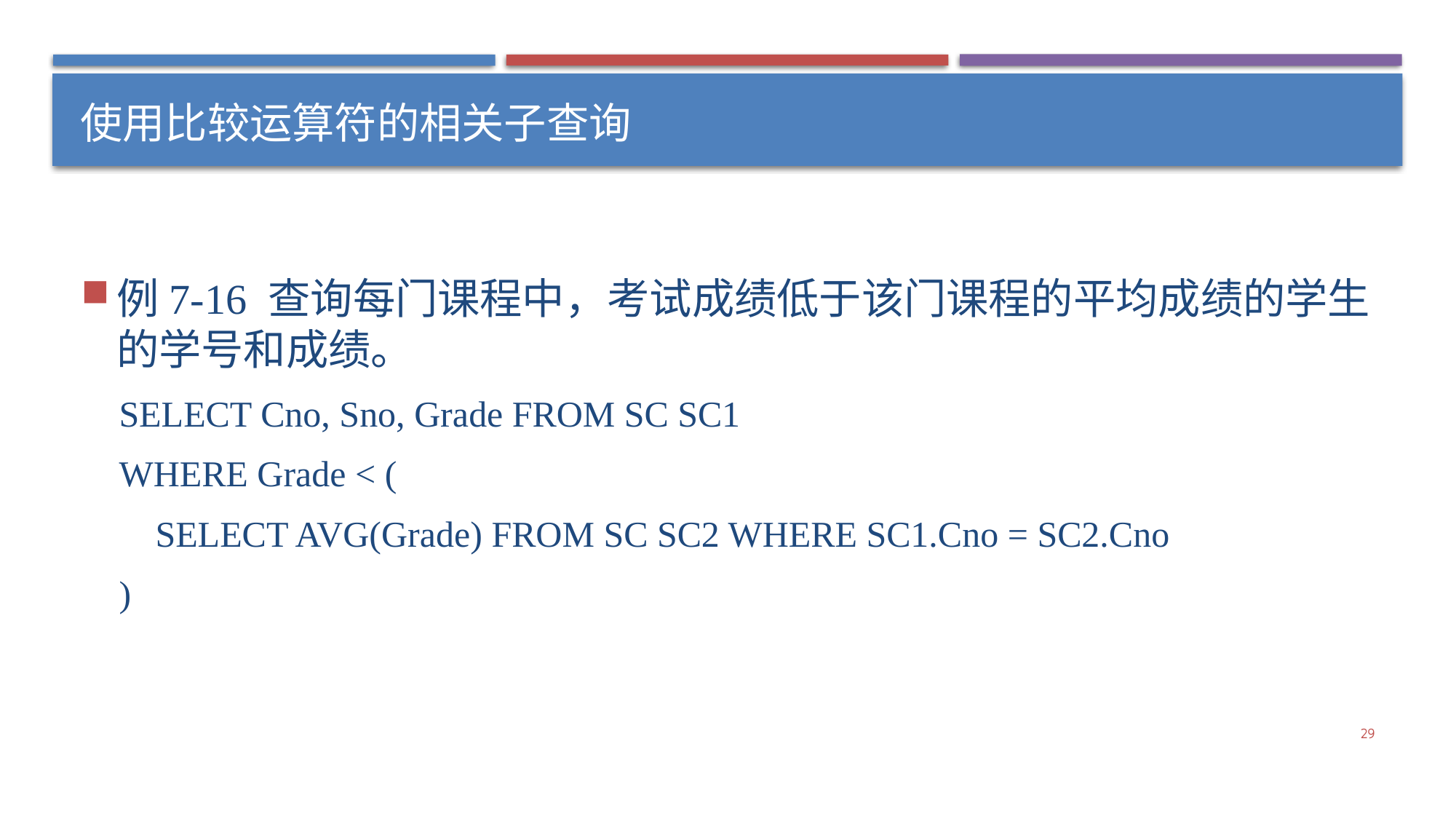

# 使用比较运算符的相关子查询
例7-16 查询每门课程中，考试成绩低于该门课程的平均成绩的学生的学号和成绩。
SELECT Cno, Sno, Grade FROM SC SC1
WHERE Grade < (
    SELECT AVG(Grade) FROM SC SC2 WHERE SC1.Cno = SC2.Cno
)
29